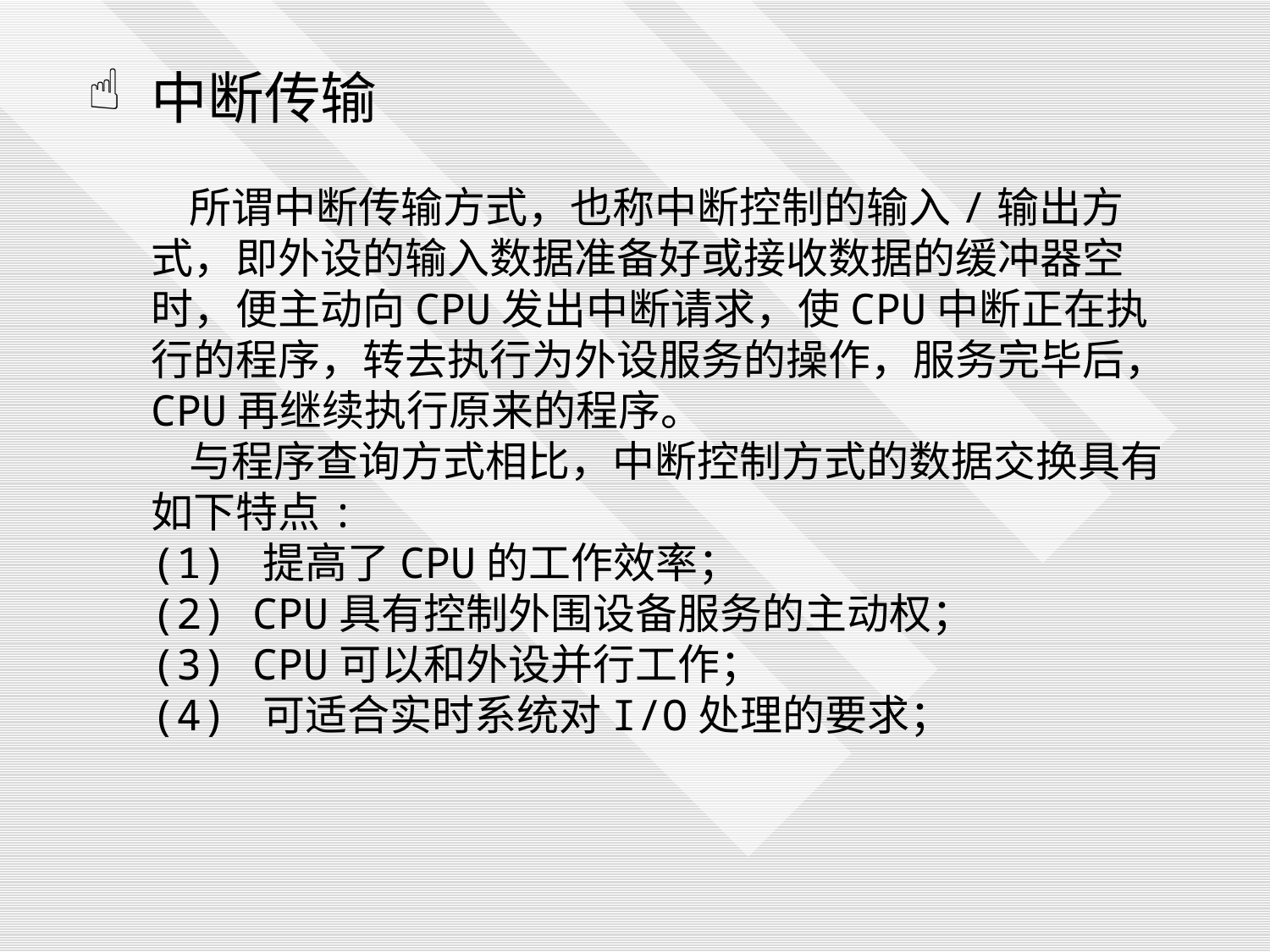

中断传输
    所谓中断传输方式，也称中断控制的输入/输出方式，即外设的输入数据准备好或接收数据的缓冲器空时，便主动向CPU发出中断请求，使CPU中断正在执行的程序，转去执行为外设服务的操作，服务完毕后，CPU再继续执行原来的程序。
    与程序查询方式相比，中断控制方式的数据交换具有如下特点:
(1) 提高了CPU的工作效率；
(2) CPU具有控制外围设备服务的主动权；
(3) CPU可以和外设并行工作；
(4) 可适合实时系统对I/O处理的要求；